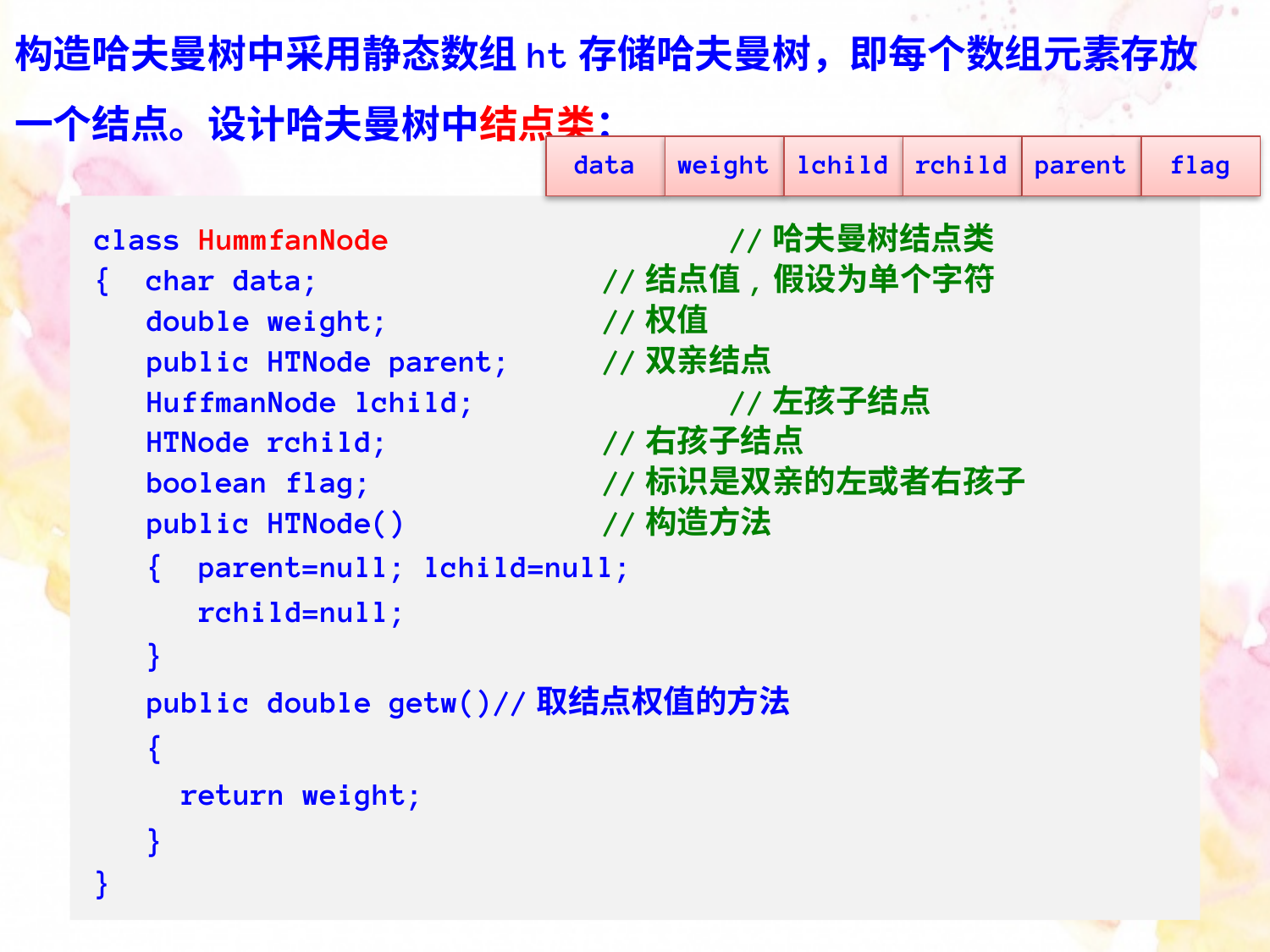

构造哈夫曼树中采用静态数组ht存储哈夫曼树，即每个数组元素存放一个结点。设计哈夫曼树中结点类：
data
weight
lchild
rchild
parent
flag
class HummfanNode 			//哈夫曼树结点类
{  char data;			//结点值,假设为单个字符
   double weight;		//权值
   public HTNode parent;	//双亲结点
   HuffmanNode lchild;		//左孩子结点
   HTNode rchild;		//右孩子结点
   boolean flag;		//标识是双亲的左或者右孩子
   public HTNode()		//构造方法
   {  parent=null; lchild=null;
      rchild=null;
   }
   public double getw()//取结点权值的方法
   {
     return weight;
   }
}